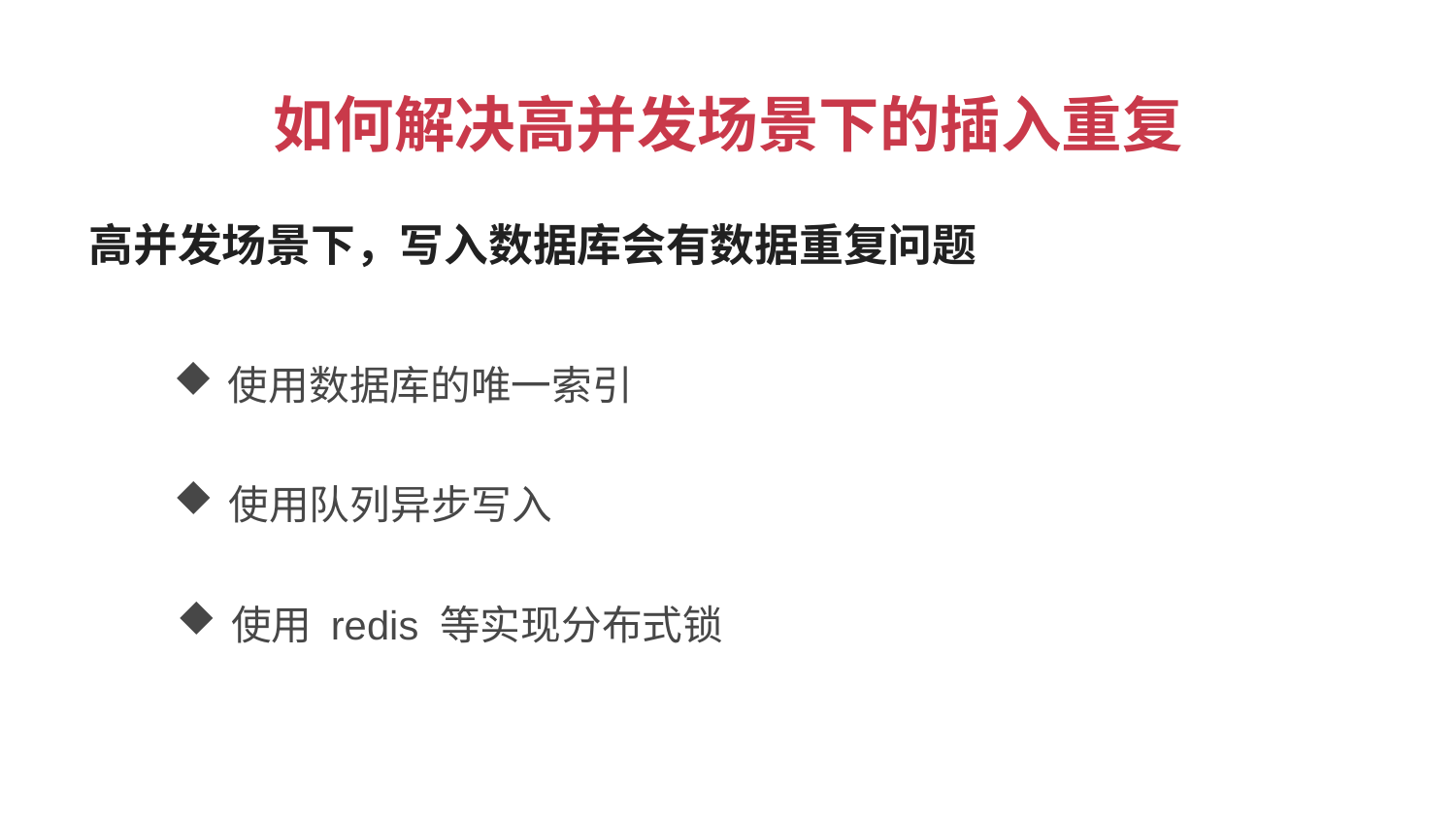

如何解决高并发场景下的插入重复
高并发场景下，写入数据库会有数据重复问题
使用数据库的唯一索引
使用队列异步写入
使用 redis 等实现分布式锁